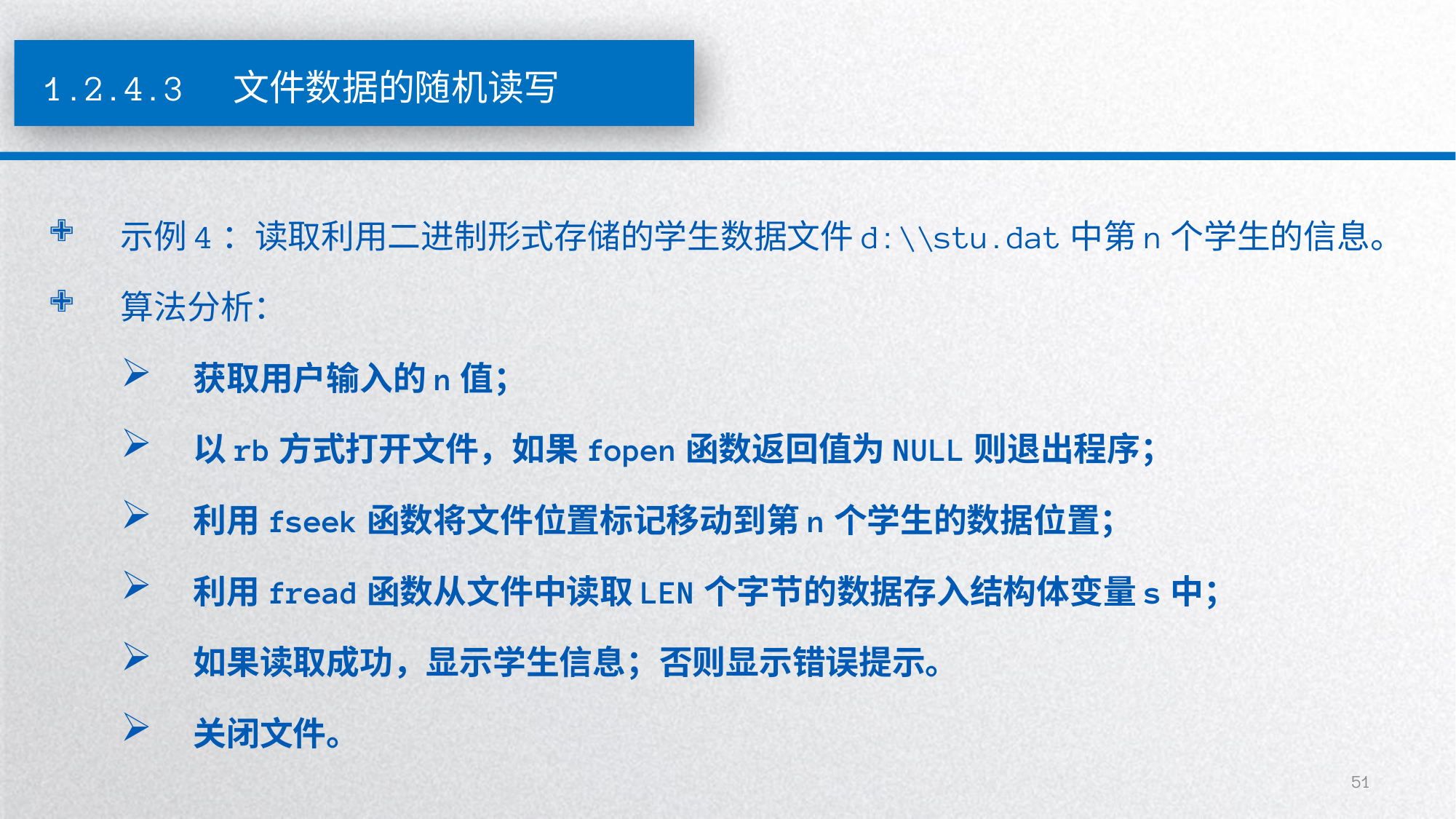

1.2.4.3  文件数据的随机读写
示例4：读取利用二进制形式存储的学生数据文件d:\\stu.dat中第n个学生的信息。
算法分析：
获取用户输入的n值；
以rb方式打开文件，如果fopen函数返回值为NULL则退出程序；
利用fseek函数将文件位置标记移动到第n个学生的数据位置；
利用fread函数从文件中读取LEN个字节的数据存入结构体变量s中；
如果读取成功，显示学生信息；否则显示错误提示。
关闭文件。
51